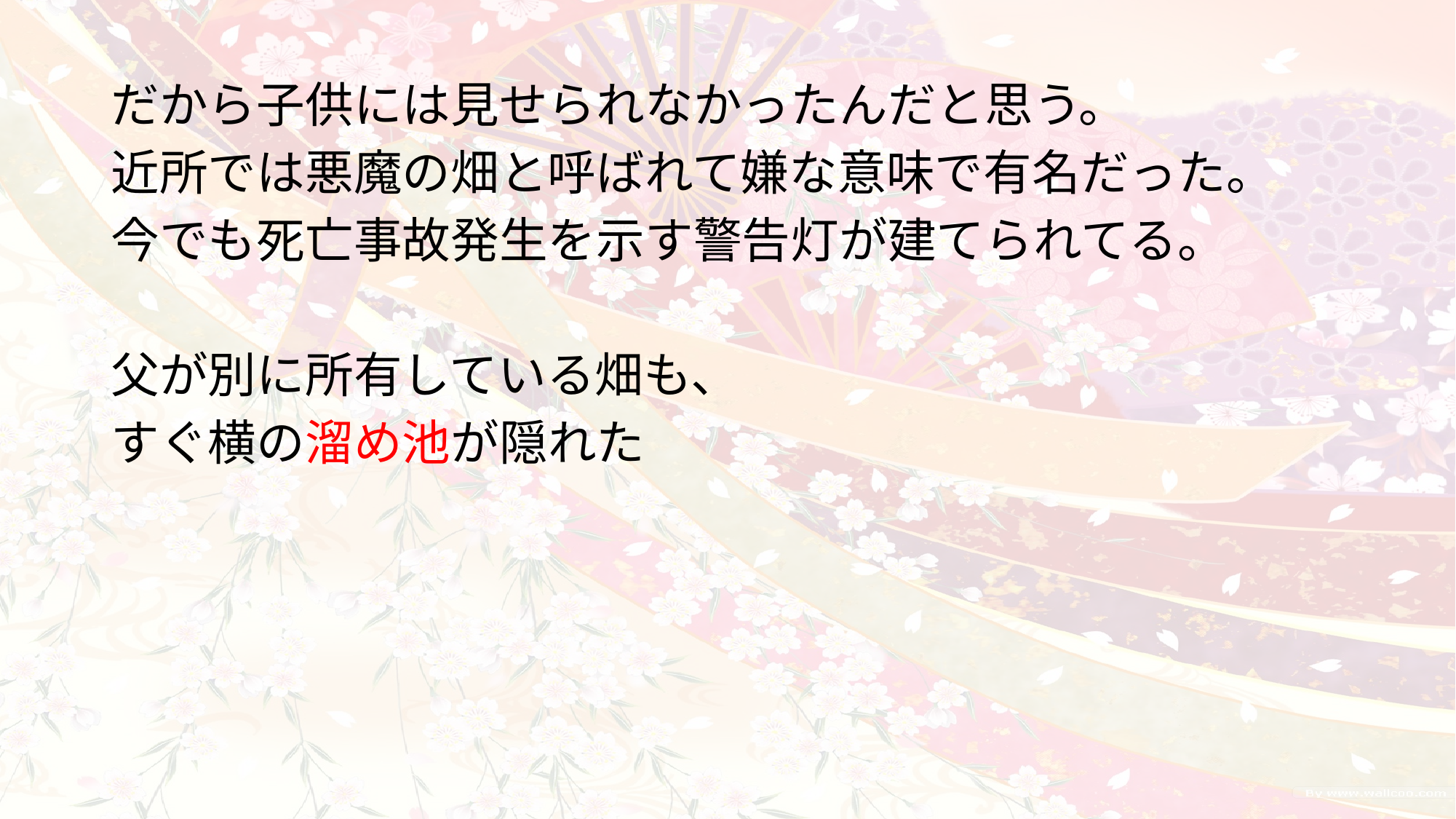

だから子供には見せられなかったんだと思う。
近所では悪魔の畑と呼ばれて嫌な意味で有名だった。
今でも死亡事故発生を示す警告灯が建てられてる。

父が別に所有している畑も、
すぐ横の溜め池が隠れた